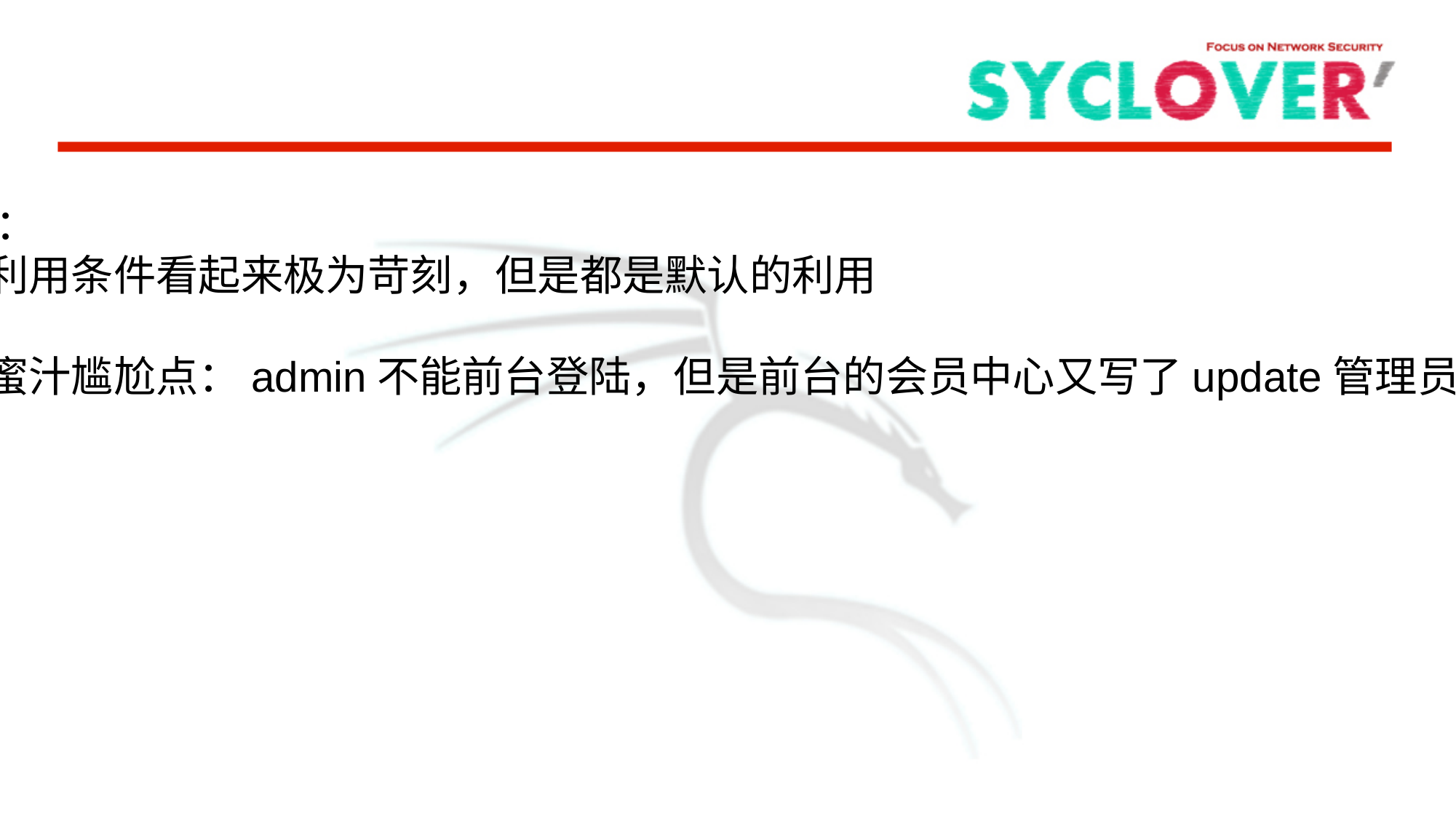

总结：
1、利用条件看起来极为苛刻，但是都是默认的利用

2、蜜汁尴尬点：admin不能前台登陆，但是前台的会员中心又写了update管理员密码